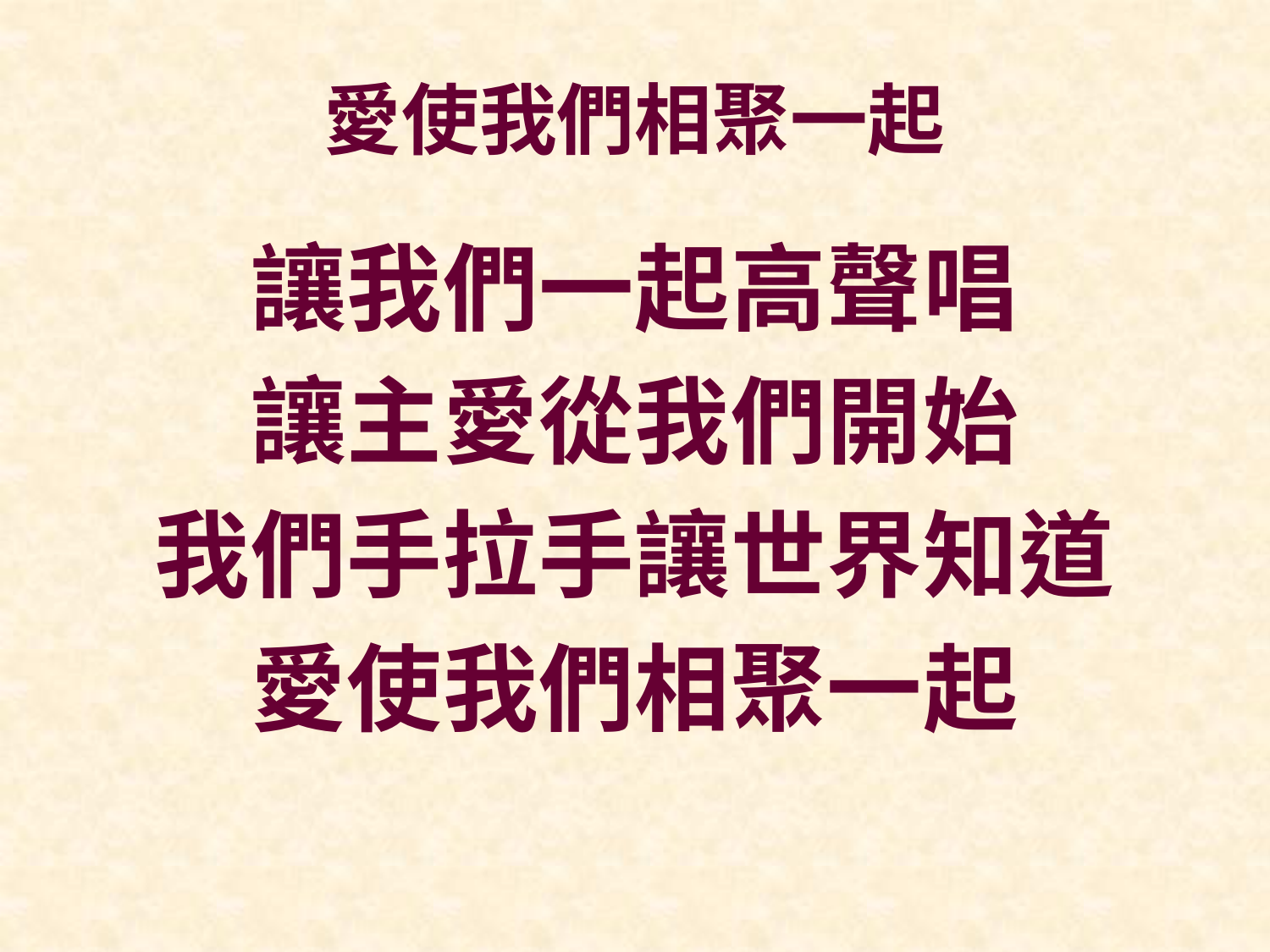

# 愛使我們相聚一起
讓我們一起高聲唱
讓主愛從我們開始
我們手拉手讓世界知道
愛使我們相聚一起